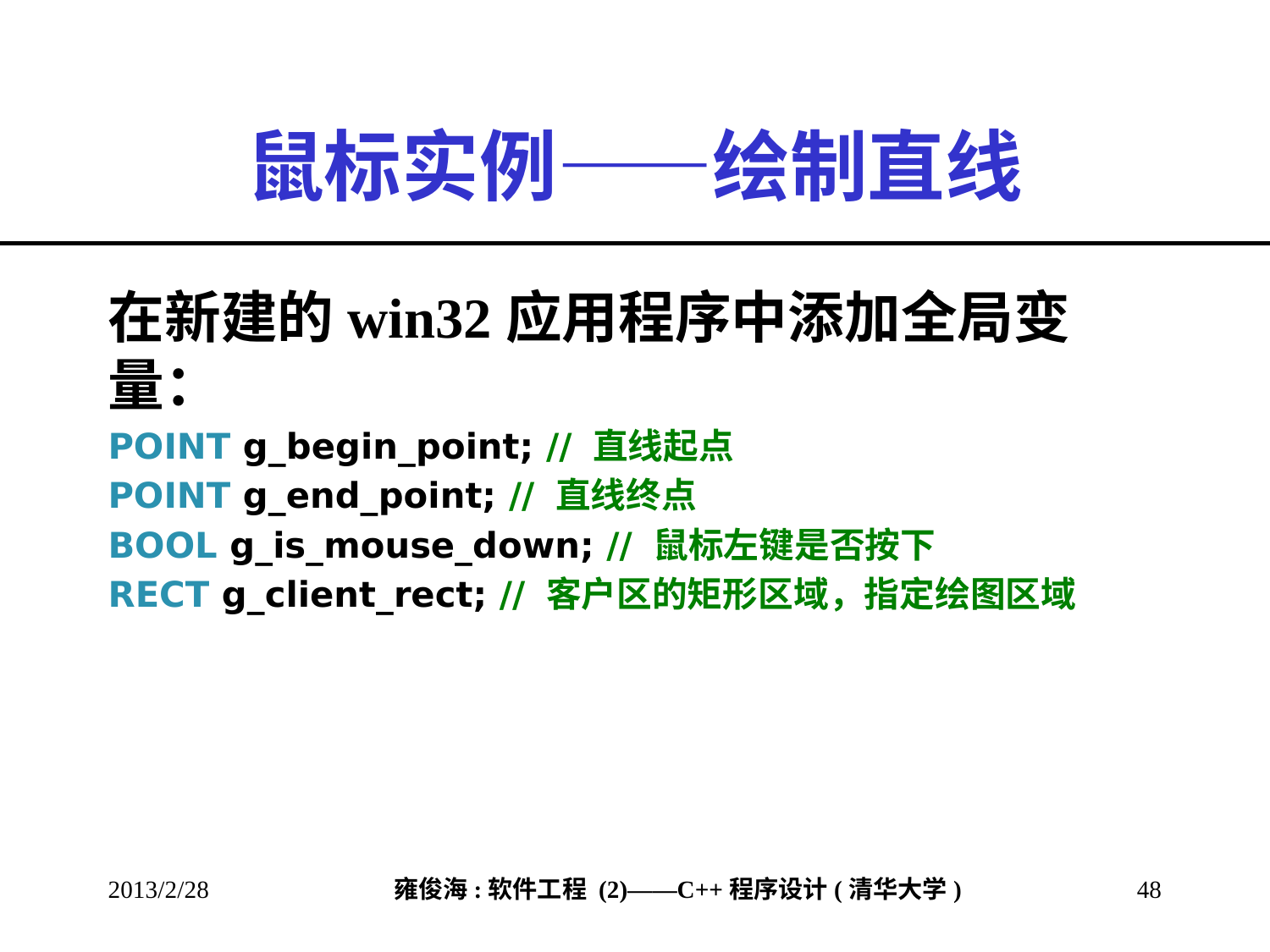

# 鼠标实例——绘制直线
在新建的win32应用程序中添加全局变量：
POINT g_begin_point; // 直线起点
POINT g_end_point; // 直线终点
BOOL g_is_mouse_down; // 鼠标左键是否按下
RECT g_client_rect; // 客户区的矩形区域，指定绘图区域
2013/2/28
48